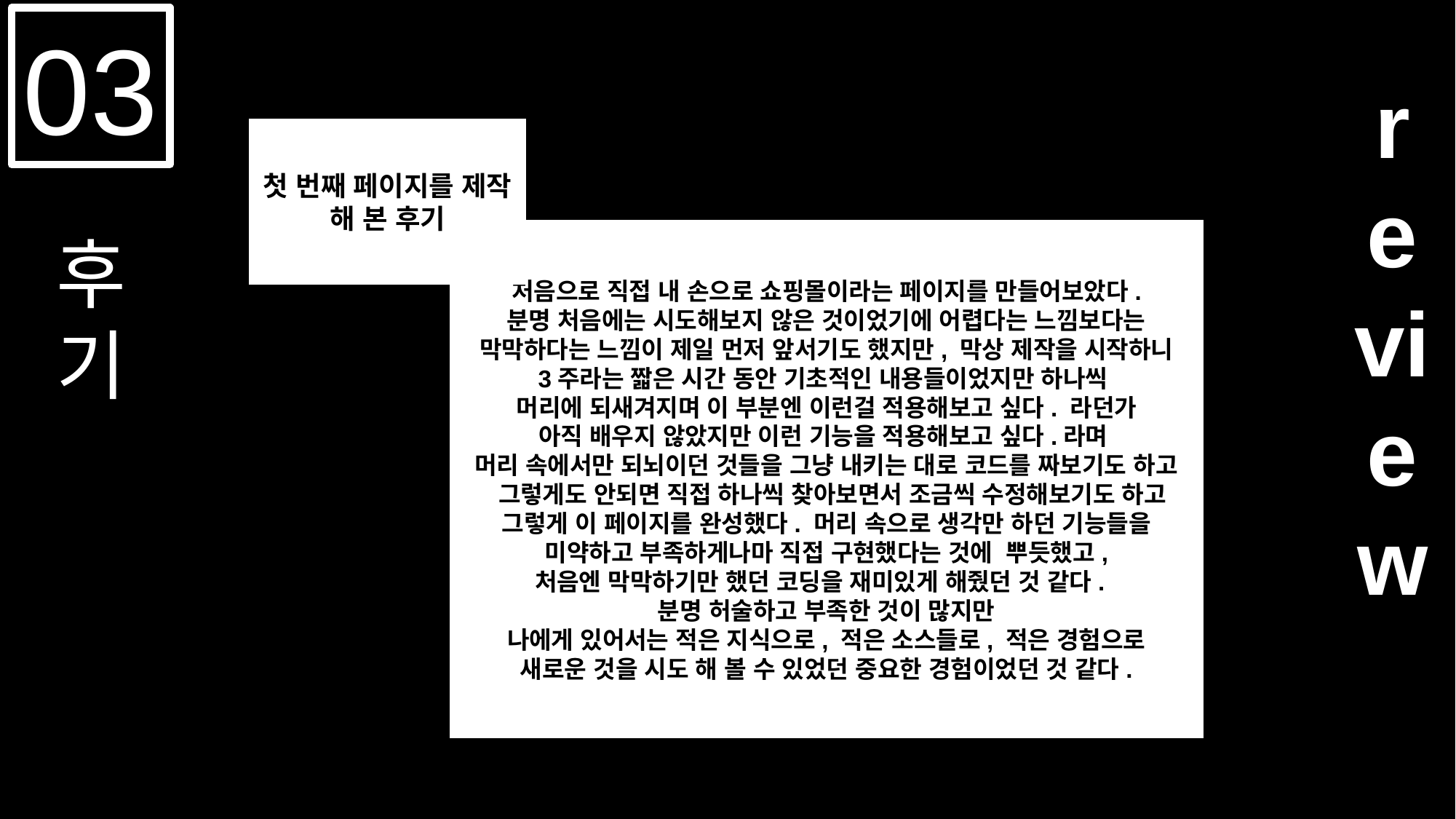

03
review
첫 번째 페이지를 제작 해 본 후기
후기
처음으로 직접 내 손으로 쇼핑몰이라는 페이지를 만들어보았다.
분명 처음에는 시도해보지 않은 것이었기에 어렵다는 느낌보다는
막막하다는 느낌이 제일 먼저 앞서기도 했지만, 막상 제작을 시작하니
3주라는 짧은 시간 동안 기초적인 내용들이었지만 하나씩
머리에 되새겨지며 이 부분엔 이런걸 적용해보고 싶다. 라던가
아직 배우지 않았지만 이런 기능을 적용해보고 싶다.라며
머리 속에서만 되뇌이던 것들을 그냥 내키는 대로 코드를 짜보기도 하고
 그렇게도 안되면 직접 하나씩 찾아보면서 조금씩 수정해보기도 하고
그렇게 이 페이지를 완성했다. 머리 속으로 생각만 하던 기능들을
미약하고 부족하게나마 직접 구현했다는 것에  뿌듯했고,
처음엔 막막하기만 했던 코딩을 재미있게 해줬던 것 같다.
분명 허술하고 부족한 것이 많지만
나에게 있어서는 적은 지식으로, 적은 소스들로, 적은 경험으로
새로운 것을 시도 해 볼 수 있었던 중요한 경험이었던 것 같다.